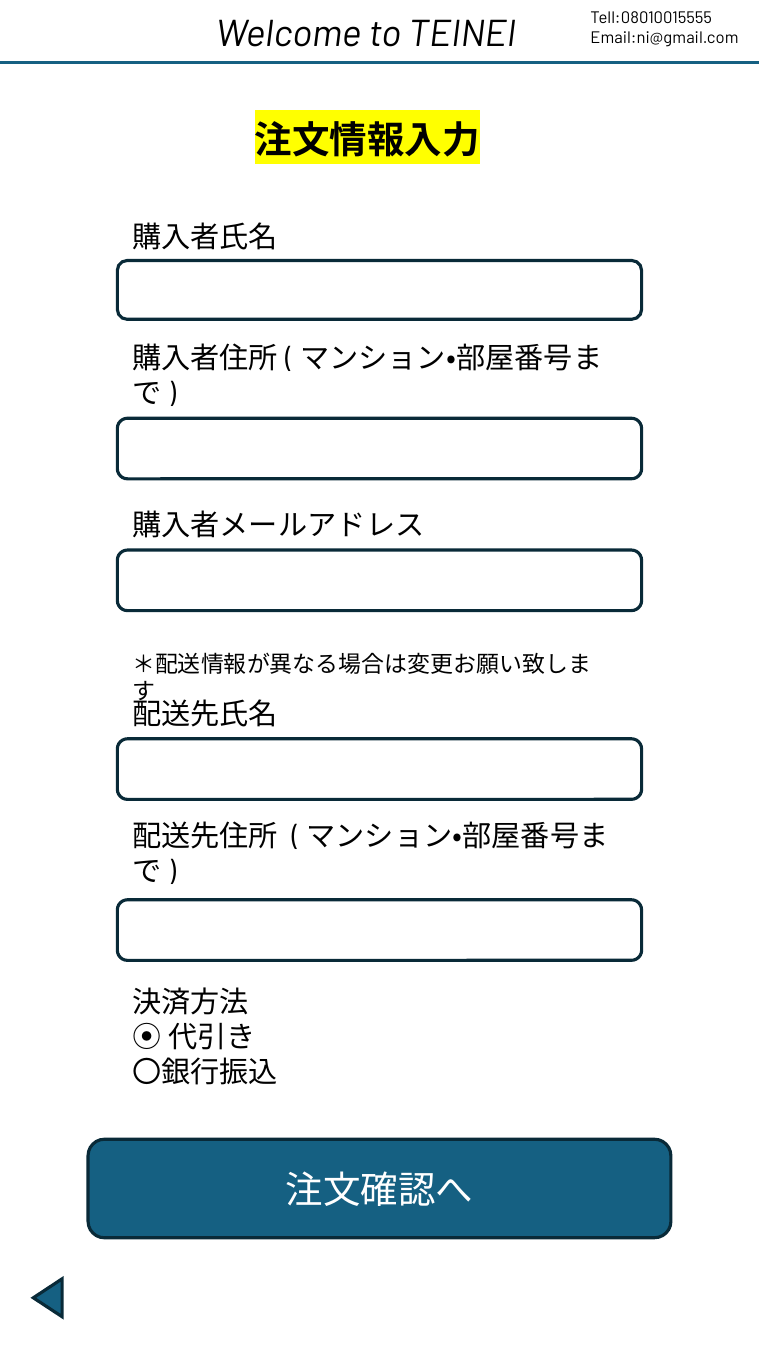

Tell:08010015555
Email:ni@gmail.com
Welcome to TEINEI
注文情報入力
購入者氏名

購入者住所(マンション・部屋番号まで)

購入者メールアドレス

＊配送情報が異なる場合は変更お願い致します
配送先氏名

配送先住所 (マンション・部屋番号まで)

決済方法
⦿代引き
〇銀行振込
注文確認へ